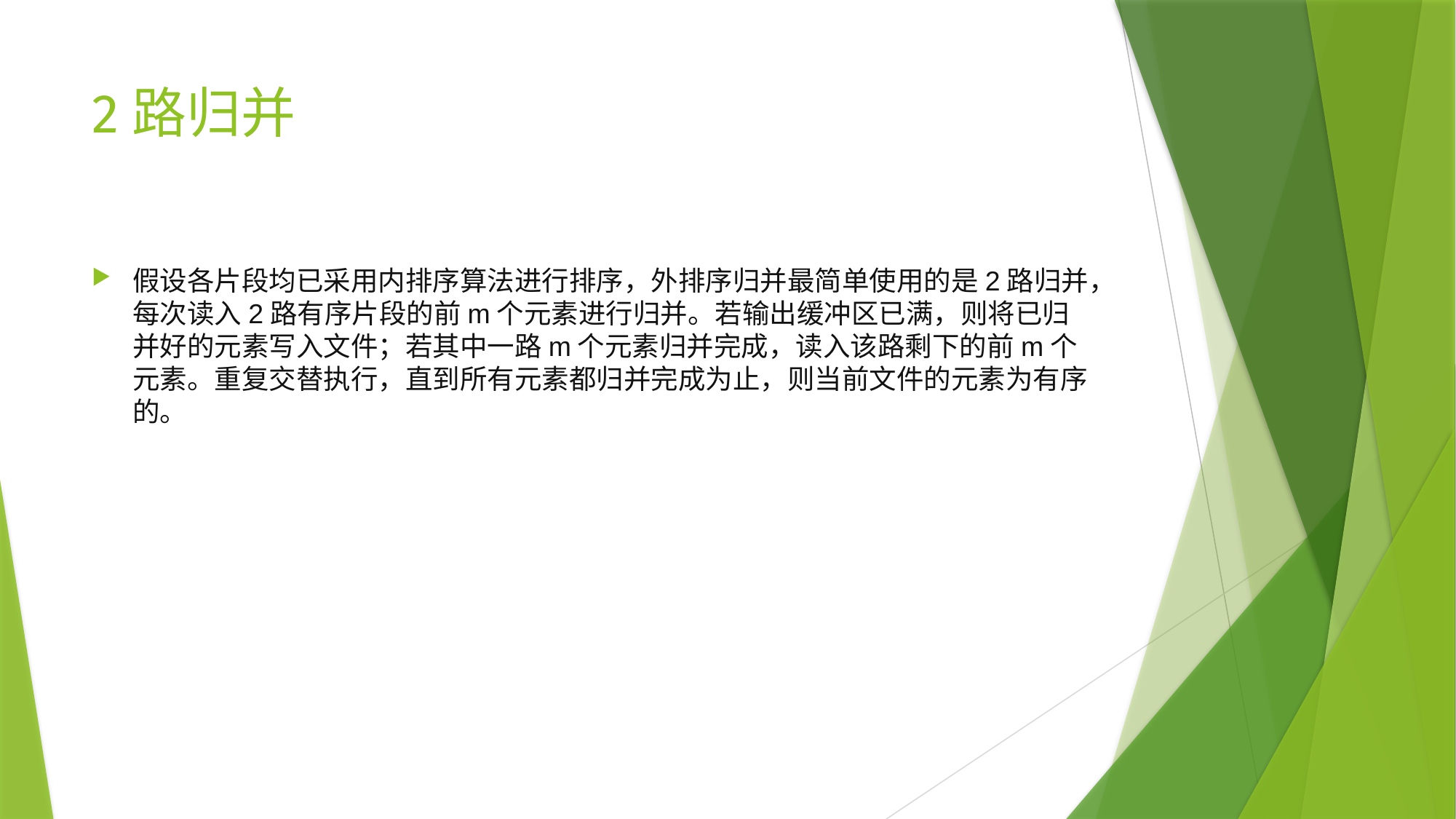

# 2路归并
假设各片段均已采用内排序算法进行排序，外排序归并最简单使用的是2路归并，每次读入2路有序片段的前m个元素进行归并。若输出缓冲区已满，则将已归并好的元素写入文件；若其中一路m个元素归并完成，读入该路剩下的前m个元素。重复交替执行，直到所有元素都归并完成为止，则当前文件的元素为有序的。